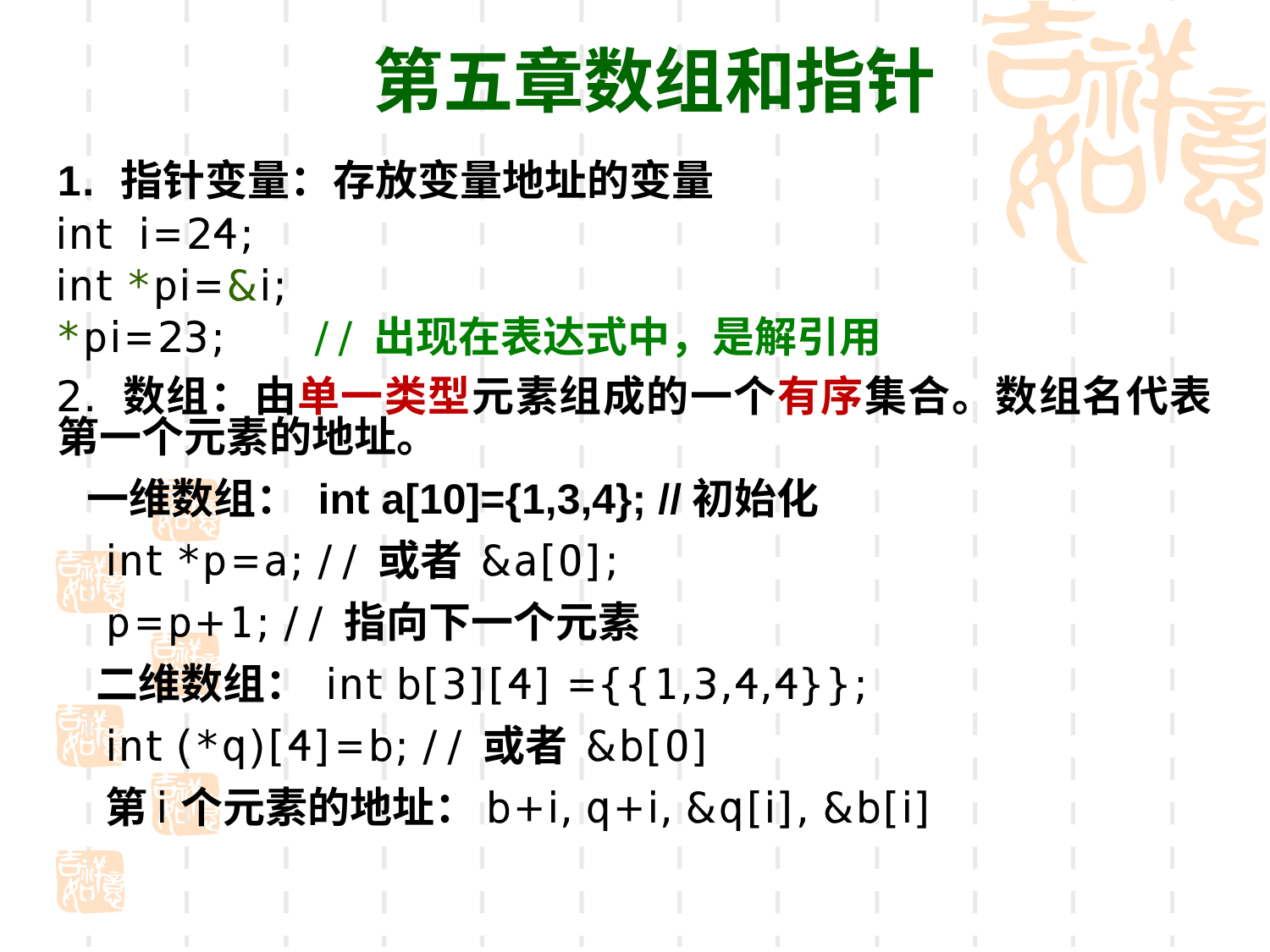

第五章数组和指针
指针变量：存放变量地址的变量
int  i=24;
int *pi=&i;
*pi=23;       //出现在表达式中，是解引用
2. 数组：由单一类型元素组成的一个有序集合。数组名代表第一个元素的地址。
  一维数组： int a[10]={1,3,4}; //初始化
    int *p=a; //或者 &a[0];
    p=p+1; //指向下一个元素
   二维数组： int b[3][4] ={{1,3,4,4}};
    int (*q)[4]=b; //或者 &b[0]
    第i个元素的地址：b+i, q+i, &q[i], &b[i]